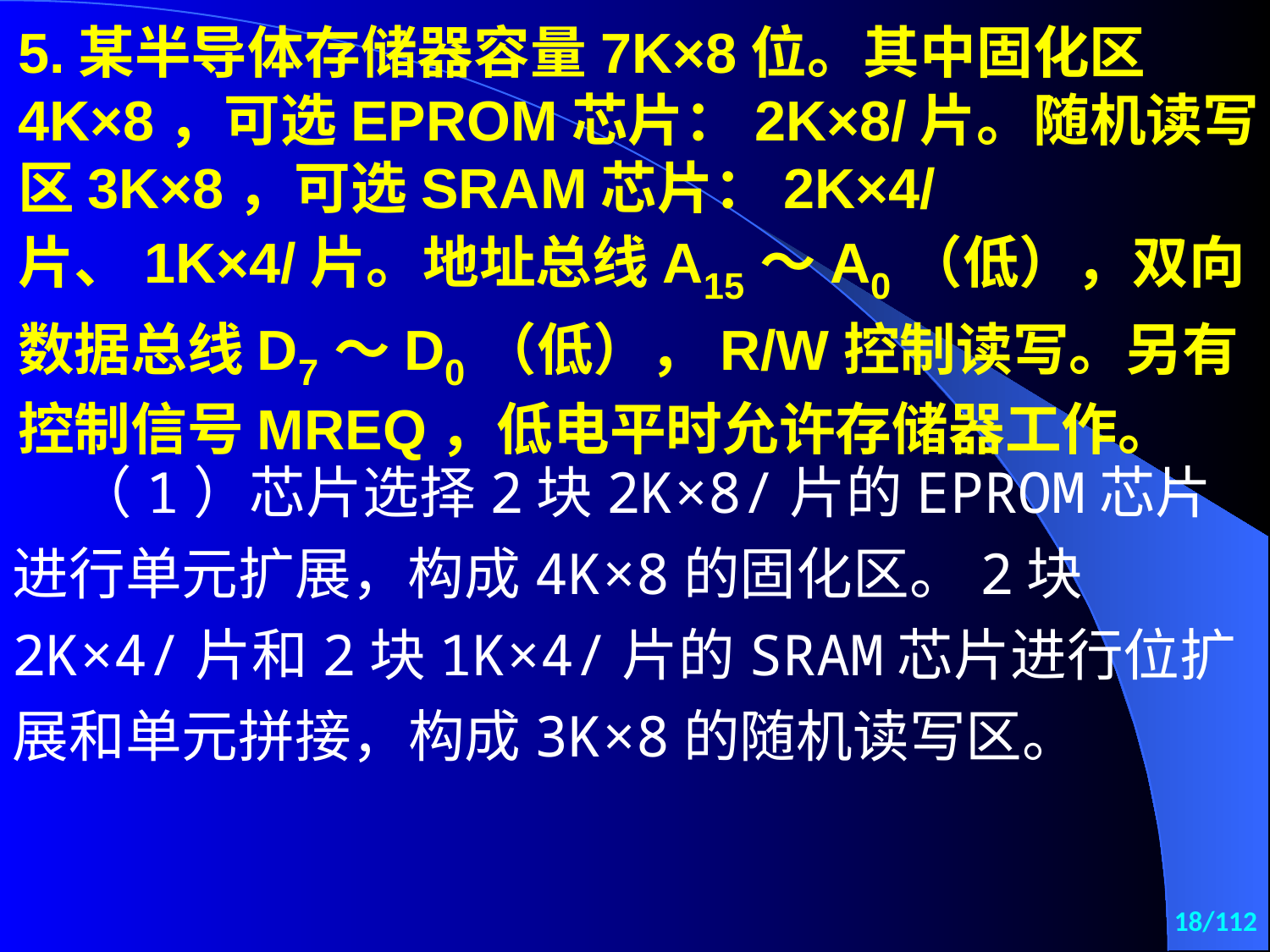

5.某半导体存储器容量7K×8位。其中固化区4K×8，可选EPROM芯片：2K×8/片。随机读写区3K×8，可选SRAM芯片：2K×4/片、1K×4/片。地址总线A15～A0（低），双向数据总线D7～D0（低），R/W控制读写。另有控制信号MREQ，低电平时允许存储器工作。
（1）芯片选择2块2K×8/片的EPROM芯片进行单元扩展，构成4K×8的固化区。2块2K×4/片和2块1K×4/片的SRAM芯片进行位扩展和单元拼接，构成3K×8的随机读写区。
18/112